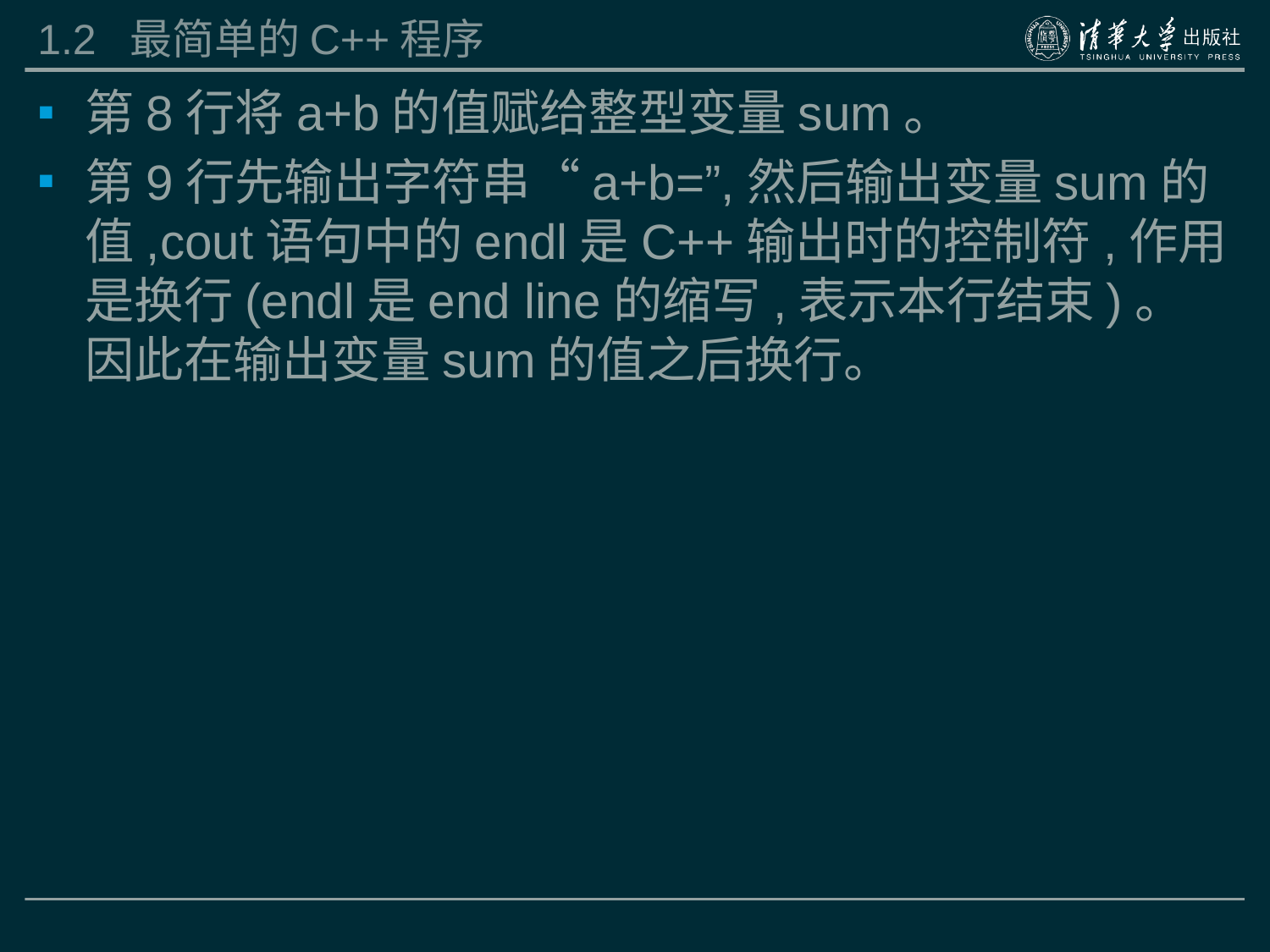

# 1.2  最简单的C++程序
第8行将a+b的值赋给整型变量sum。
第9行先输出字符串“a+b=”,然后输出变量sum的值,cout语句中的endl是C++输出时的控制符,作用是换行(endl是end line的缩写,表示本行结束)。因此在输出变量sum的值之后换行。